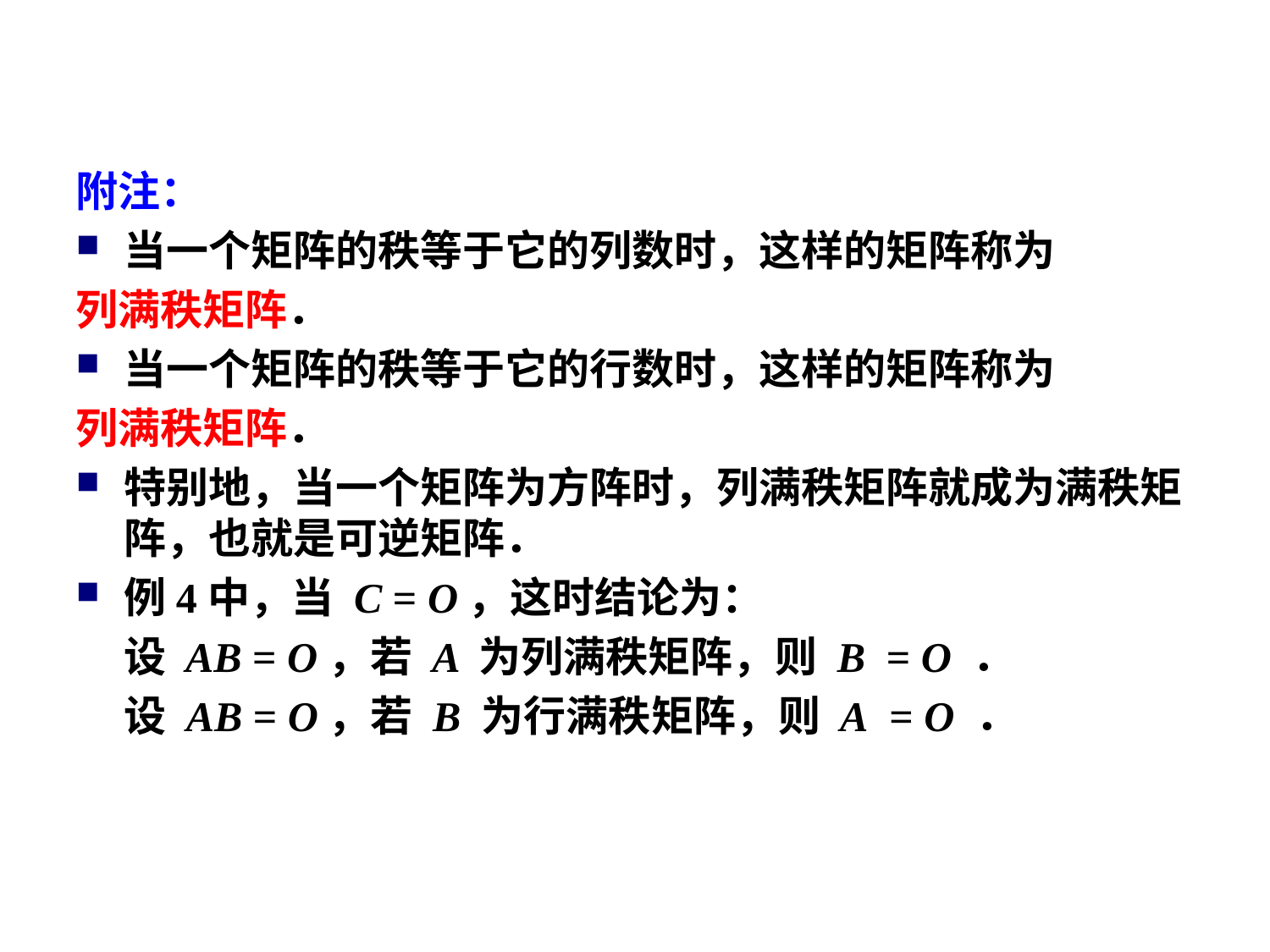

附注：
当一个矩阵的秩等于它的列数时，这样的矩阵称为
列满秩矩阵．
当一个矩阵的秩等于它的行数时，这样的矩阵称为
列满秩矩阵．
特别地，当一个矩阵为方阵时，列满秩矩阵就成为满秩矩阵，也就是可逆矩阵．
例4中，当 C = O，这时结论为：
	设 AB = O，若 A 为列满秩矩阵，则 B  = O ．
    设 AB = O，若 B 为行满秩矩阵，则 A  = O ．